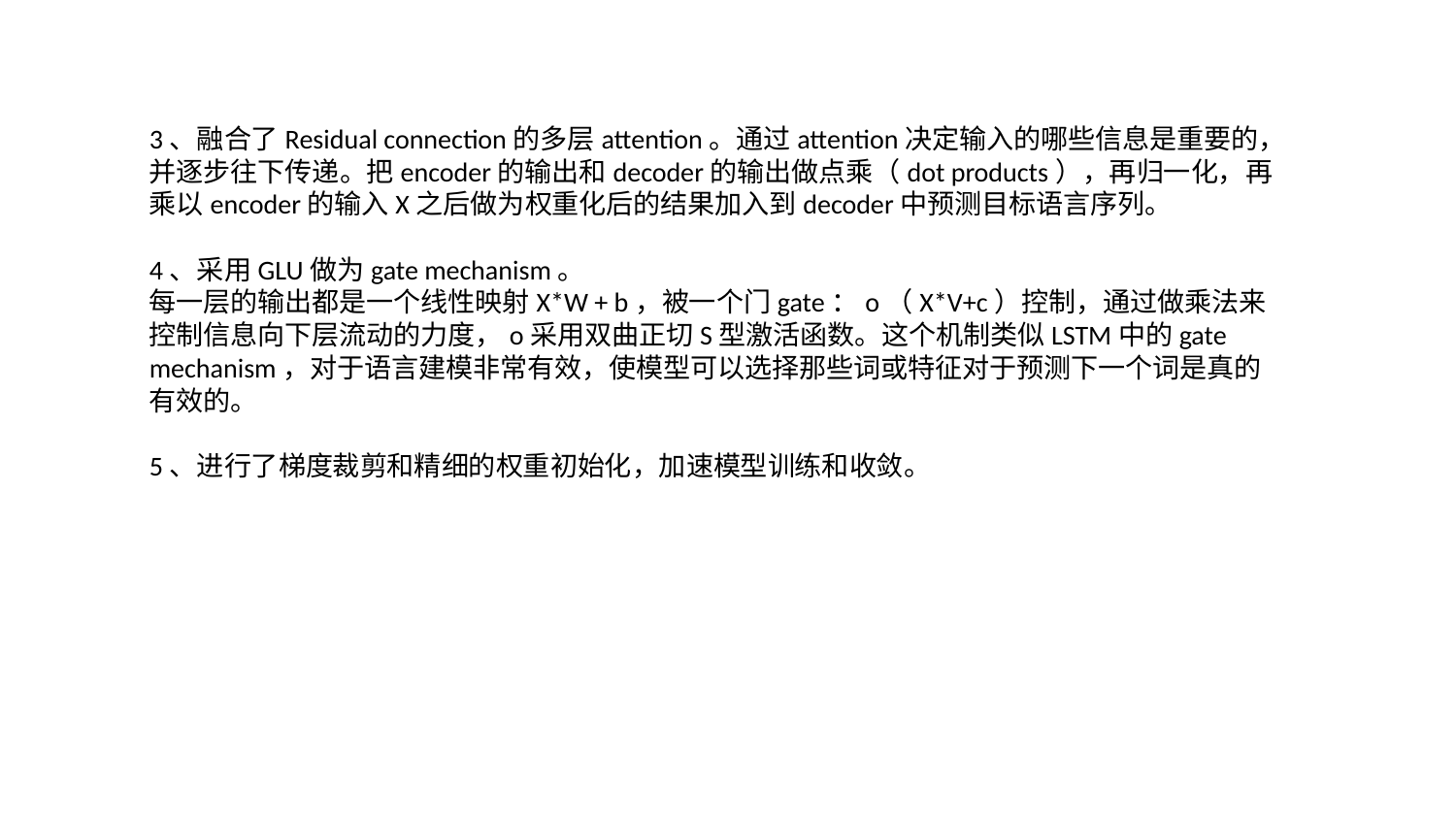

3、融合了Residual connection的多层attention。通过attention决定输入的哪些信息是重要的，并逐步往下传递。把encoder的输出和decoder的输出做点乘（dot products），再归一化，再乘以encoder的输入X之后做为权重化后的结果加入到decoder中预测目标语言序列。

4、采用GLU做为gate mechanism。
每一层的输出都是一个线性映射X*W + b，被一个门gate：o（X*V+c）控制，通过做乘法来控制信息向下层流动的力度，o采用双曲正切S型激活函数。这个机制类似LSTM中的gate mechanism，对于语言建模非常有效，使模型可以选择那些词或特征对于预测下一个词是真的有效的。

5、进行了梯度裁剪和精细的权重初始化，加速模型训练和收敛。